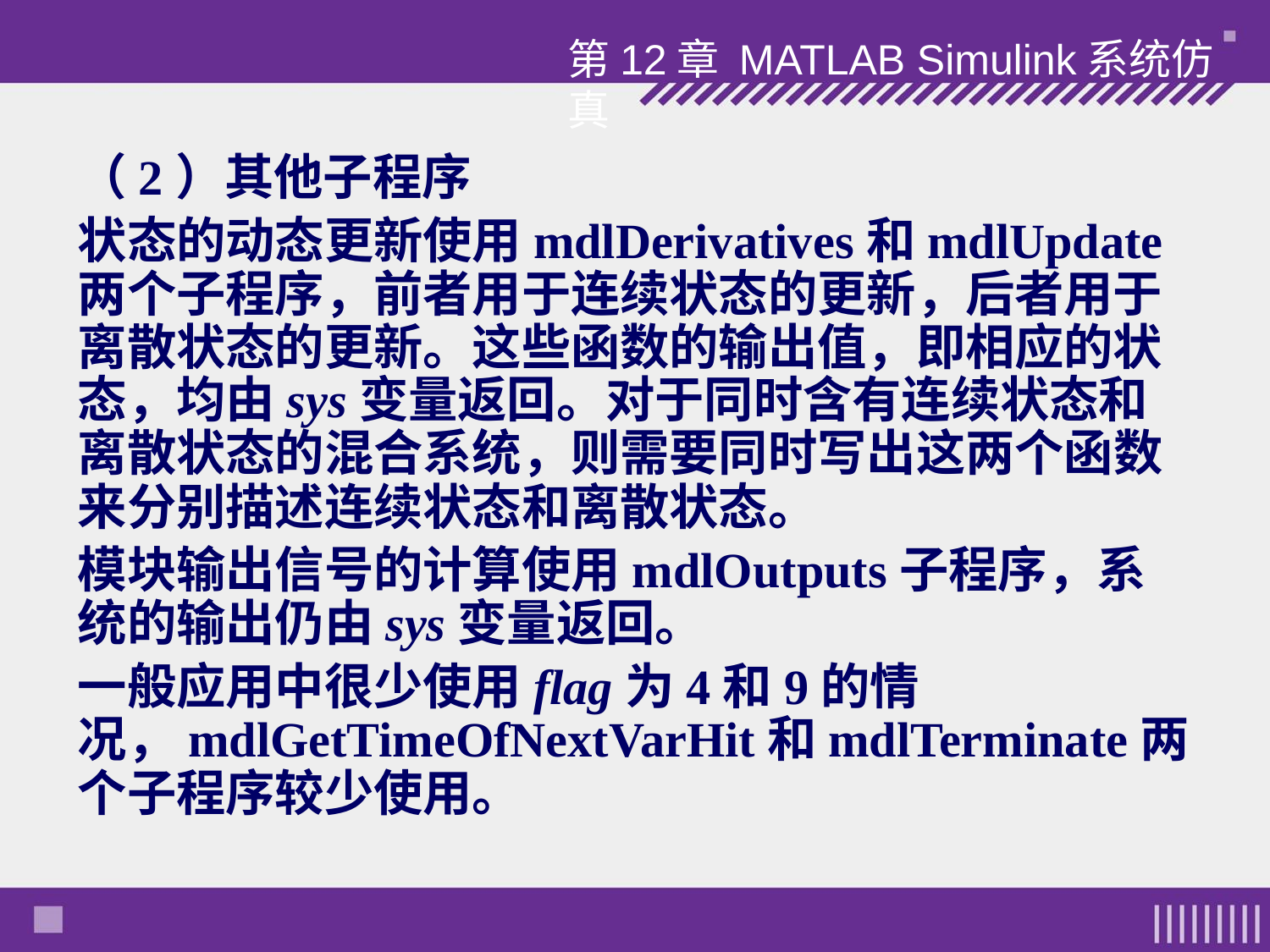

第12章 MATLAB Simulink系统仿真
（2）其他子程序
状态的动态更新使用mdlDerivatives和mdlUpdate两个子程序，前者用于连续状态的更新，后者用于离散状态的更新。这些函数的输出值，即相应的状态，均由sys变量返回。对于同时含有连续状态和离散状态的混合系统，则需要同时写出这两个函数来分别描述连续状态和离散状态。
模块输出信号的计算使用mdlOutputs子程序，系统的输出仍由sys变量返回。
一般应用中很少使用flag为4和9的情况，mdlGetTimeOfNextVarHit和mdlTerminate两个子程序较少使用。